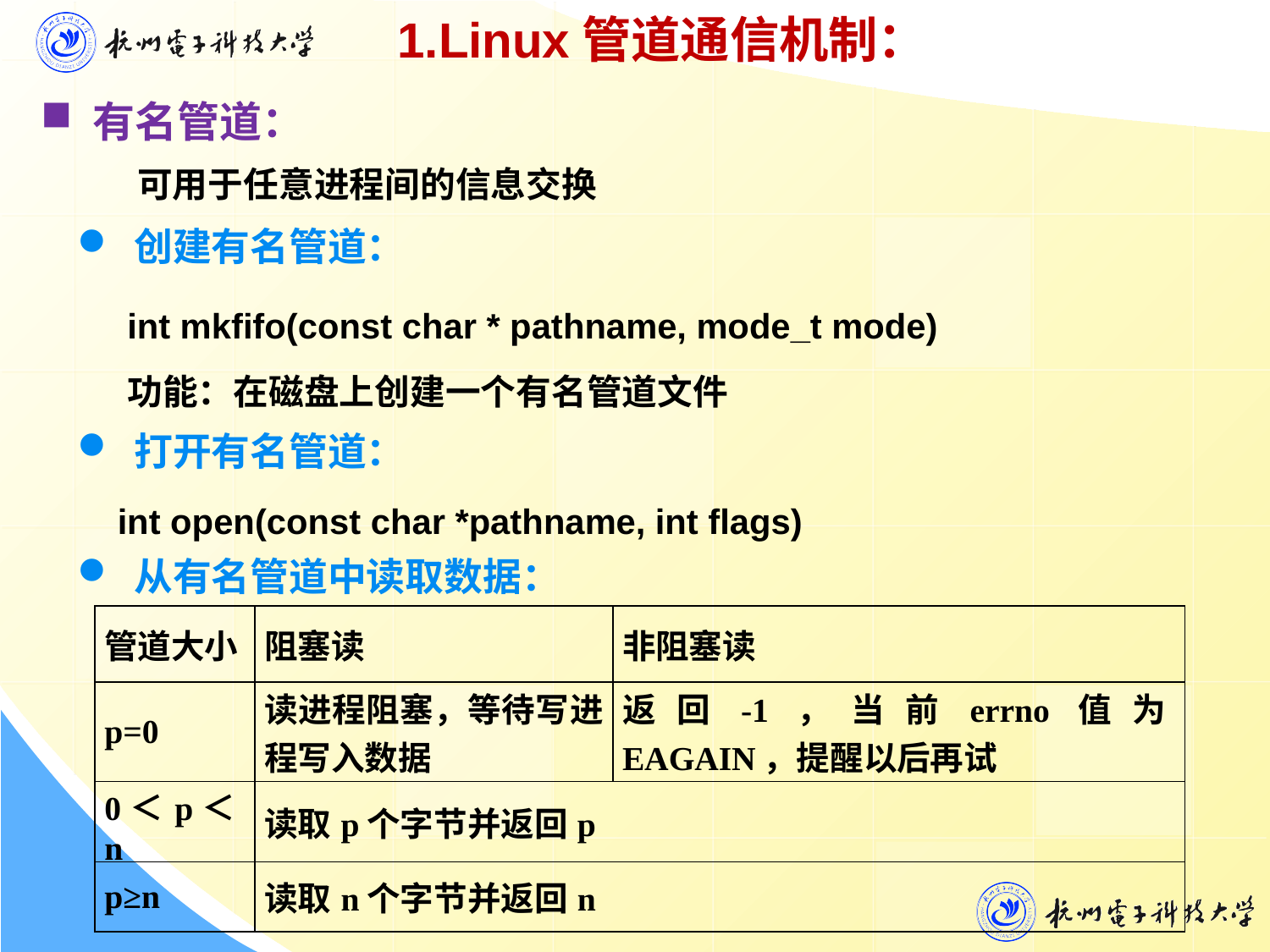

1.Linux管道通信机制：
 有名管道：
可用于任意进程间的信息交换
 创建有名管道：
int mkfifo(const char * pathname, mode_t mode)
功能：在磁盘上创建一个有名管道文件
 打开有名管道：
int open(const char *pathname, int flags)
 从有名管道中读取数据：
| 管道大小 | 阻塞读 | 非阻塞读 |
| --- | --- | --- |
| p=0 | 读进程阻塞，等待写进程写入数据 | 返回-1，当前errno值为EAGAIN，提醒以后再试 |
| 0＜p＜n | 读取p个字节并返回p |  |
| p≥n | 读取n个字节并返回n |  |